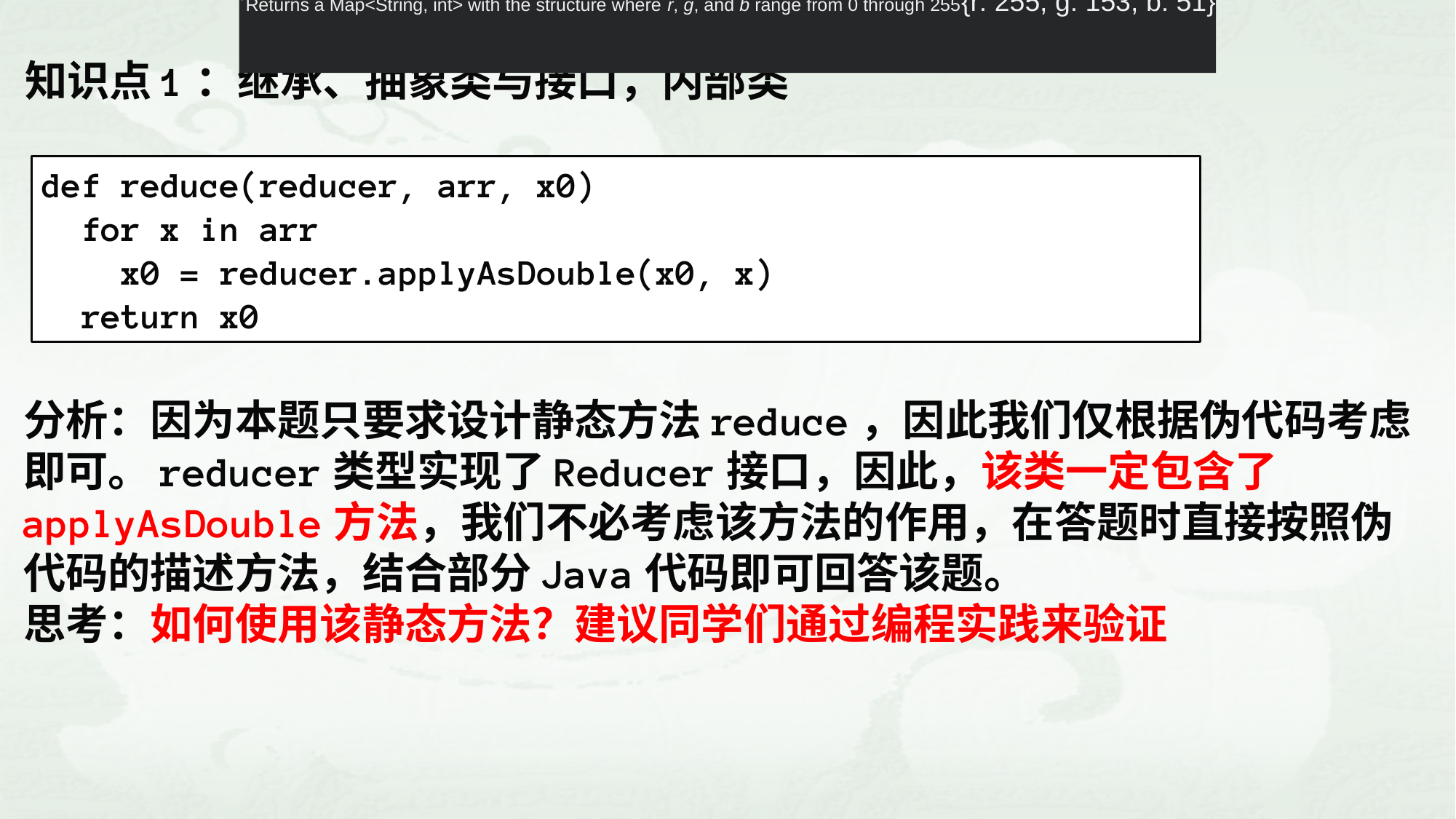

Returns a Map<String, int> with the structure where r, g, and b range from 0 through 255{r: 255, g: 153, b: 51}

知识点1：继承、抽象类与接口，内部类
def reduce(reducer, arr, x0)
  for x in arr
    x0 = reducer.applyAsDouble(x0, x)
  return x0
分析：因为本题只要求设计静态方法reduce，因此我们仅根据伪代码考虑即可。reducer类型实现了Reducer接口，因此，该类一定包含了applyAsDouble方法，我们不必考虑该方法的作用，在答题时直接按照伪代码的描述方法，结合部分Java代码即可回答该题。
思考：如何使用该静态方法？建议同学们通过编程实践来验证